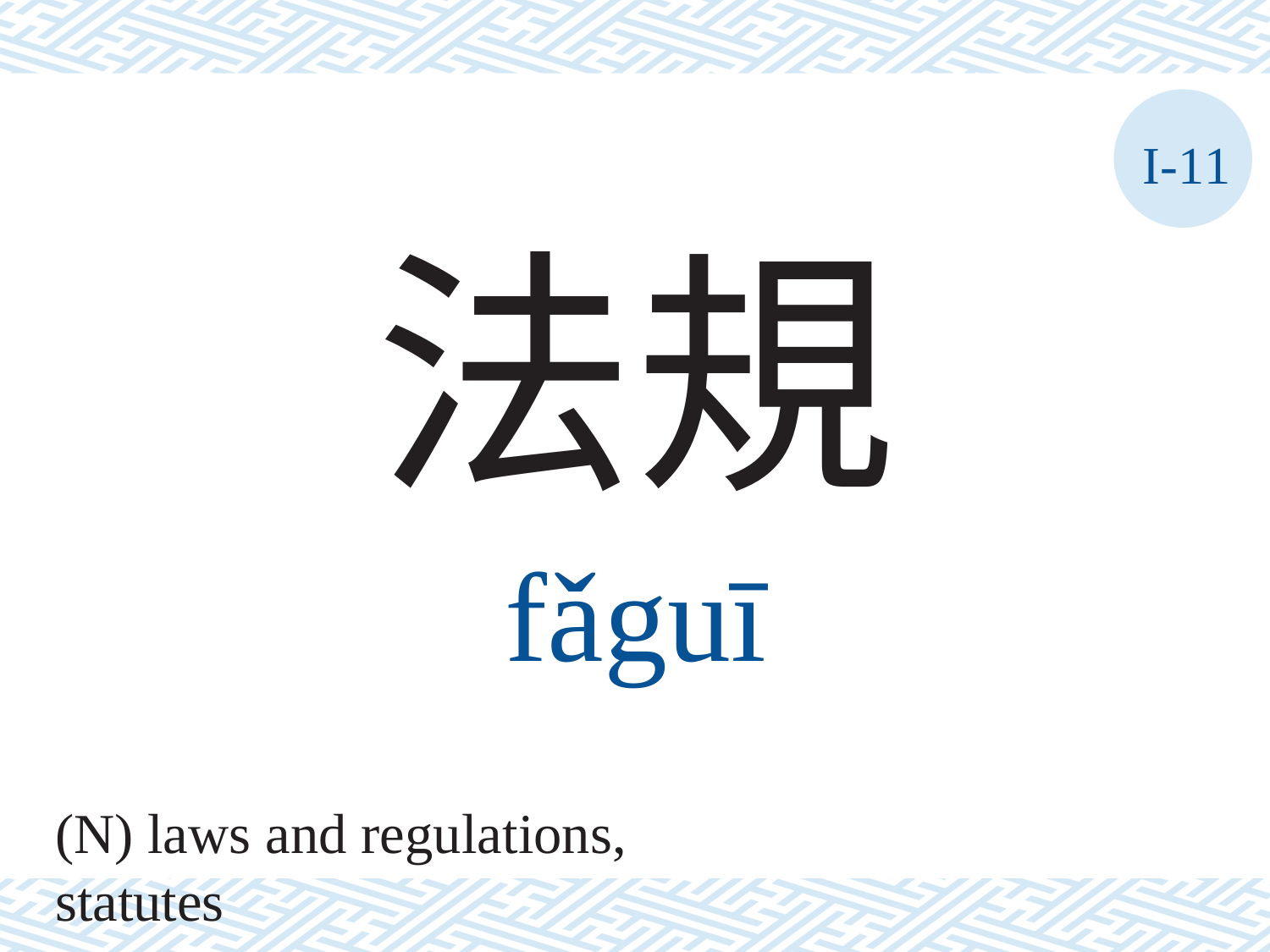

I-11
法規
fǎguī
(N) laws and regulations, statutes